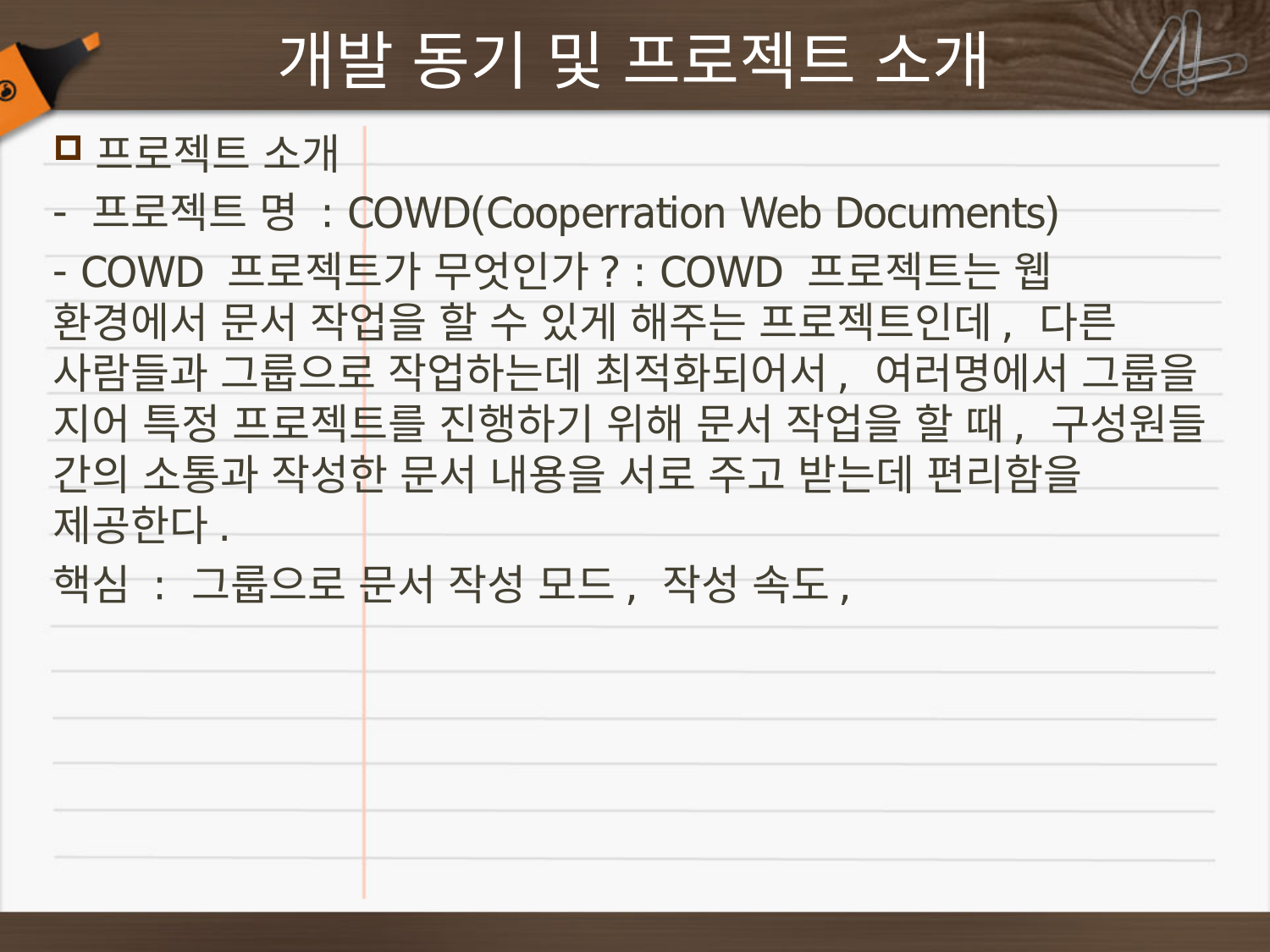

# 개발 동기 및 프로젝트 소개
프로젝트 소개
- 프로젝트 명 : COWD(Cooperration Web Documents)
- COWD 프로젝트가 무엇인가? : COWD 프로젝트는 웹 환경에서 문서 작업을 할 수 있게 해주는 프로젝트인데, 다른 사람들과 그룹으로 작업하는데 최적화되어서, 여러명에서 그룹을 지어 특정 프로젝트를 진행하기 위해 문서 작업을 할 때, 구성원들 간의 소통과 작성한 문서 내용을 서로 주고 받는데 편리함을 제공한다.
핵심 : 그룹으로 문서 작성 모드, 작성 속도,